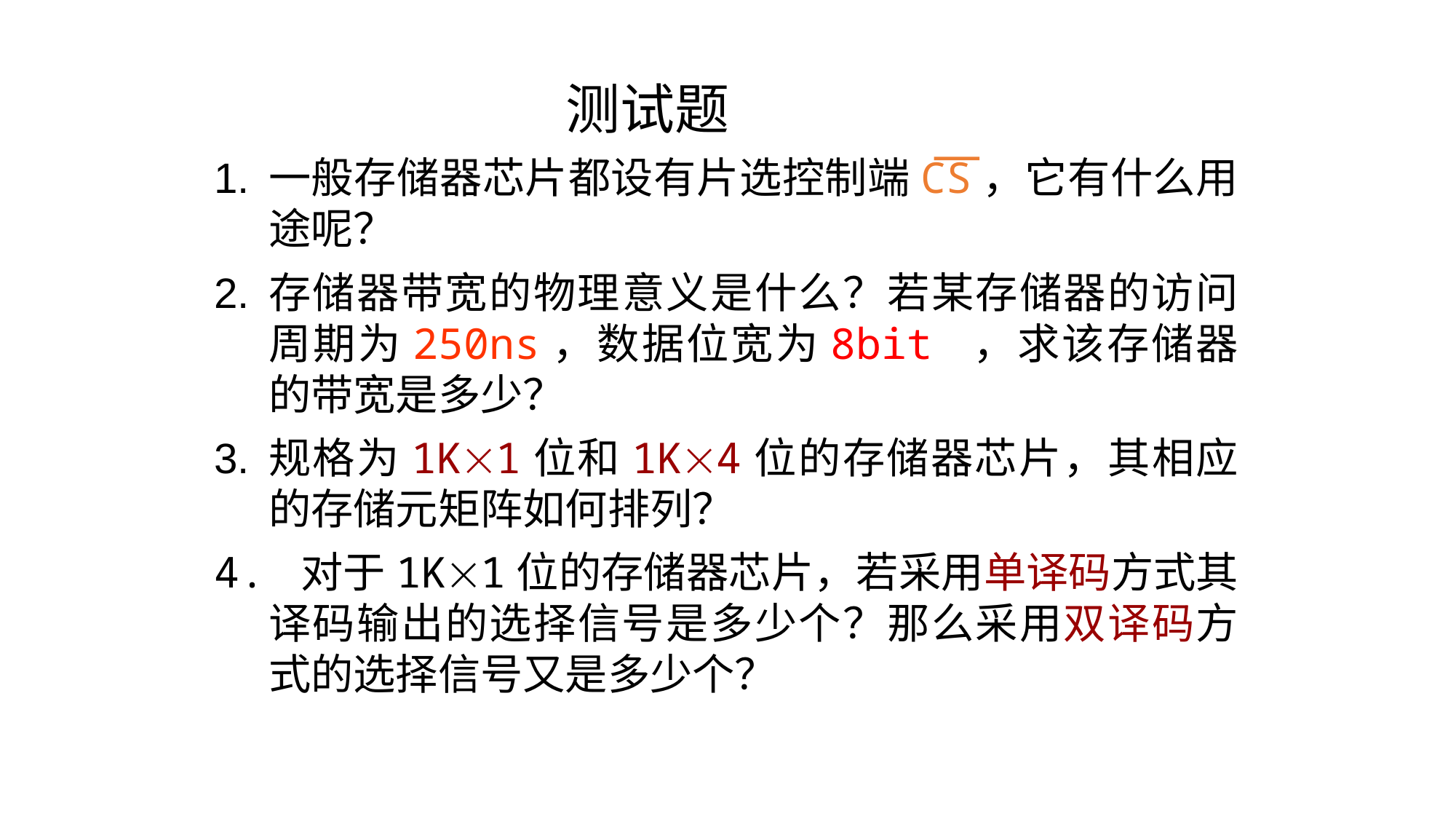

测试题
一般存储器芯片都设有片选控制端CS，它有什么用途呢？
存储器带宽的物理意义是什么？若某存储器的访问周期为250ns，数据位宽为8bit ，求该存储器的带宽是多少？
规格为1K×1位和1K×4位的存储器芯片，其相应的存储元矩阵如何排列？
4. 对于1K×1位的存储器芯片，若采用单译码方式其译码输出的选择信号是多少个？那么采用双译码方式的选择信号又是多少个？